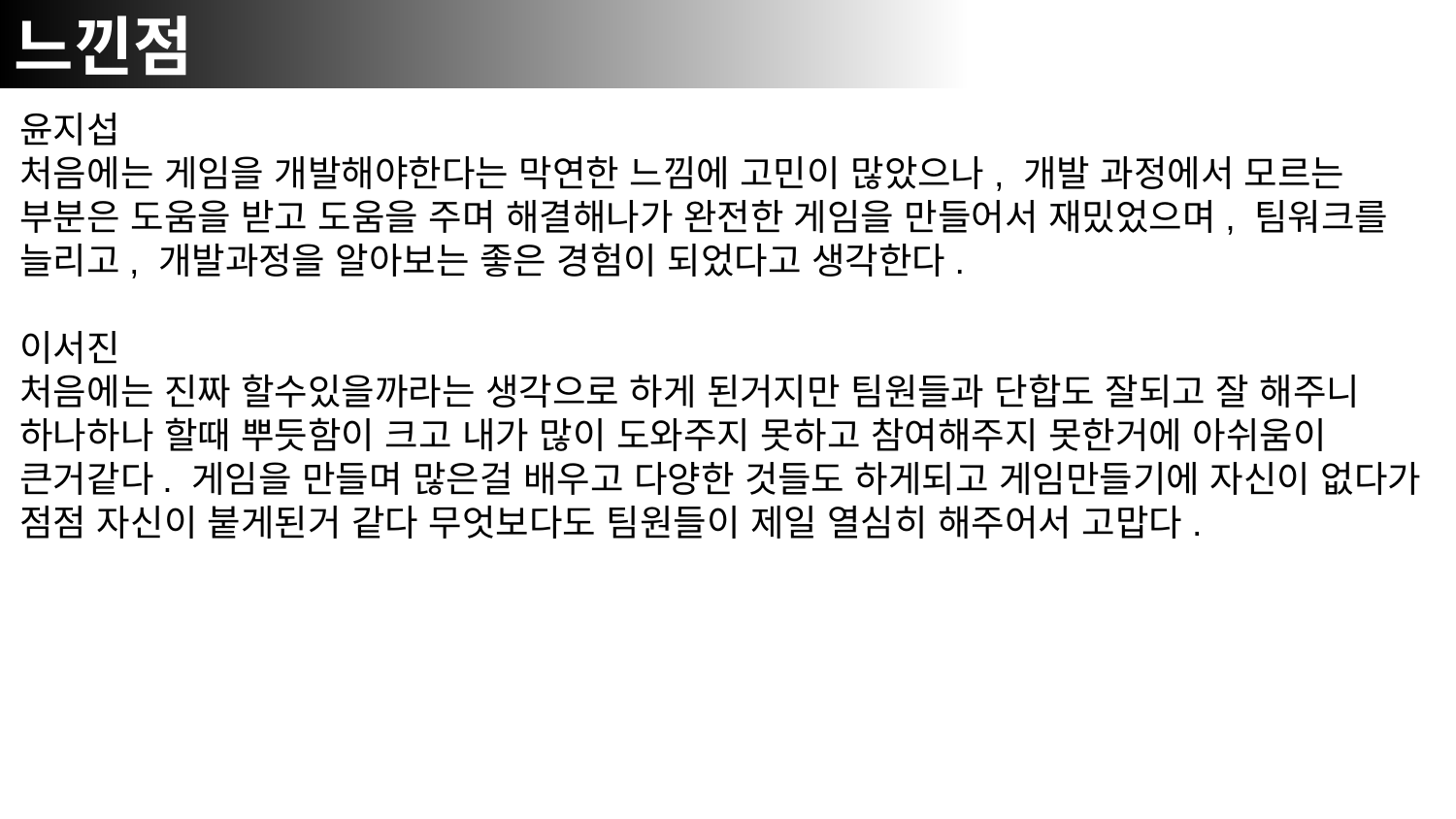

느낀점
윤지섭
처음에는 게임을 개발해야한다는 막연한 느낌에 고민이 많았으나, 개발 과정에서 모르는 부분은 도움을 받고 도움을 주며 해결해나가 완전한 게임을 만들어서 재밌었으며, 팀워크를 늘리고, 개발과정을 알아보는 좋은 경험이 되었다고 생각한다.

이서진
처음에는 진짜 할수있을까라는 생각으로 하게 된거지만 팀원들과 단합도 잘되고 잘 해주니 하나하나 할때 뿌듯함이 크고 내가 많이 도와주지 못하고 참여해주지 못한거에 아쉬움이 큰거같다. 게임을 만들며 많은걸 배우고 다양한 것들도 하게되고 게임만들기에 자신이 없다가 점점 자신이 붙게된거 같다 무엇보다도 팀원들이 제일 열심히 해주어서 고맙다.